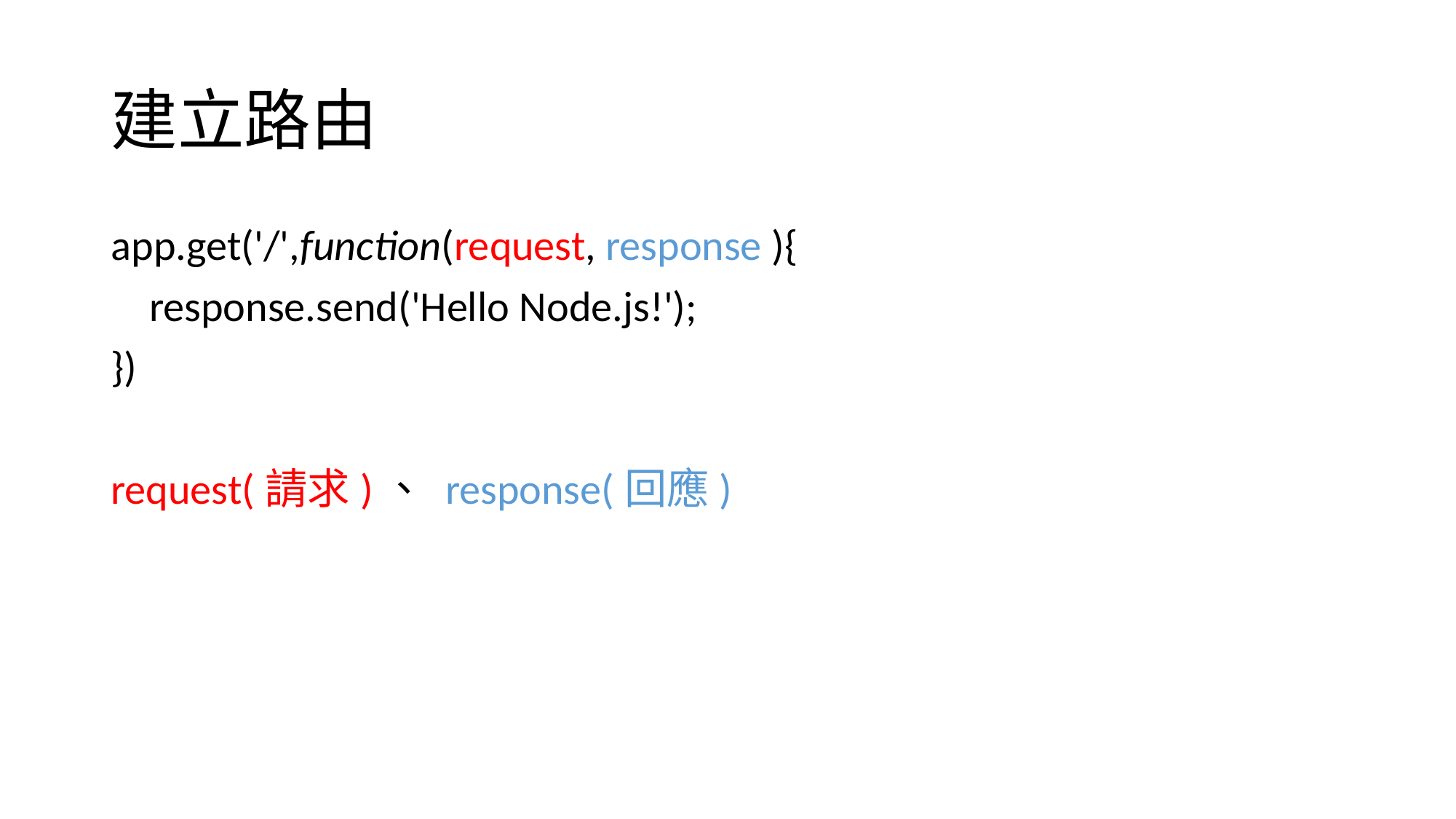

# 建立路由
app.get('/',function(request, response ){
    response.send('Hello Node.js!');
})

request(請求)、 response(回應)